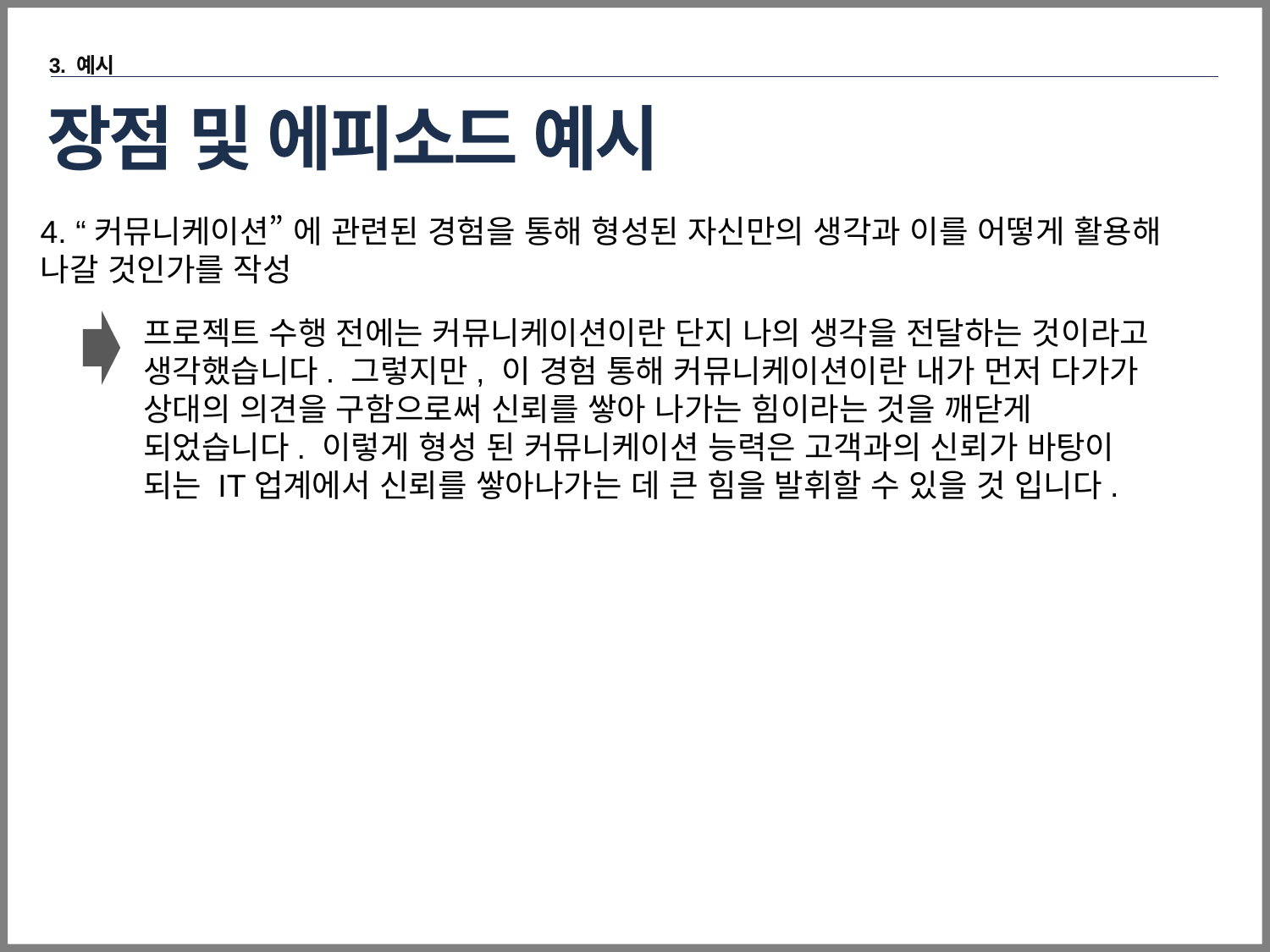

3. 예시
# 장점 및 에피소드 예시
4. “커뮤니케이션” 에 관련된 경험을 통해 형성된 자신만의 생각과 이를 어떻게 활용해 나갈 것인가를 작성
프로젝트 수행 전에는 커뮤니케이션이란 단지 나의 생각을 전달하는 것이라고 생각했습니다. 그렇지만, 이 경험 통해 커뮤니케이션이란 내가 먼저 다가가 상대의 의견을 구함으로써 신뢰를 쌓아 나가는 힘이라는 것을 깨닫게 되었습니다. 이렇게 형성 된 커뮤니케이션 능력은 고객과의 신뢰가 바탕이 되는 IT업계에서 신뢰를 쌓아나가는 데 큰 힘을 발휘할 수 있을 것 입니다.